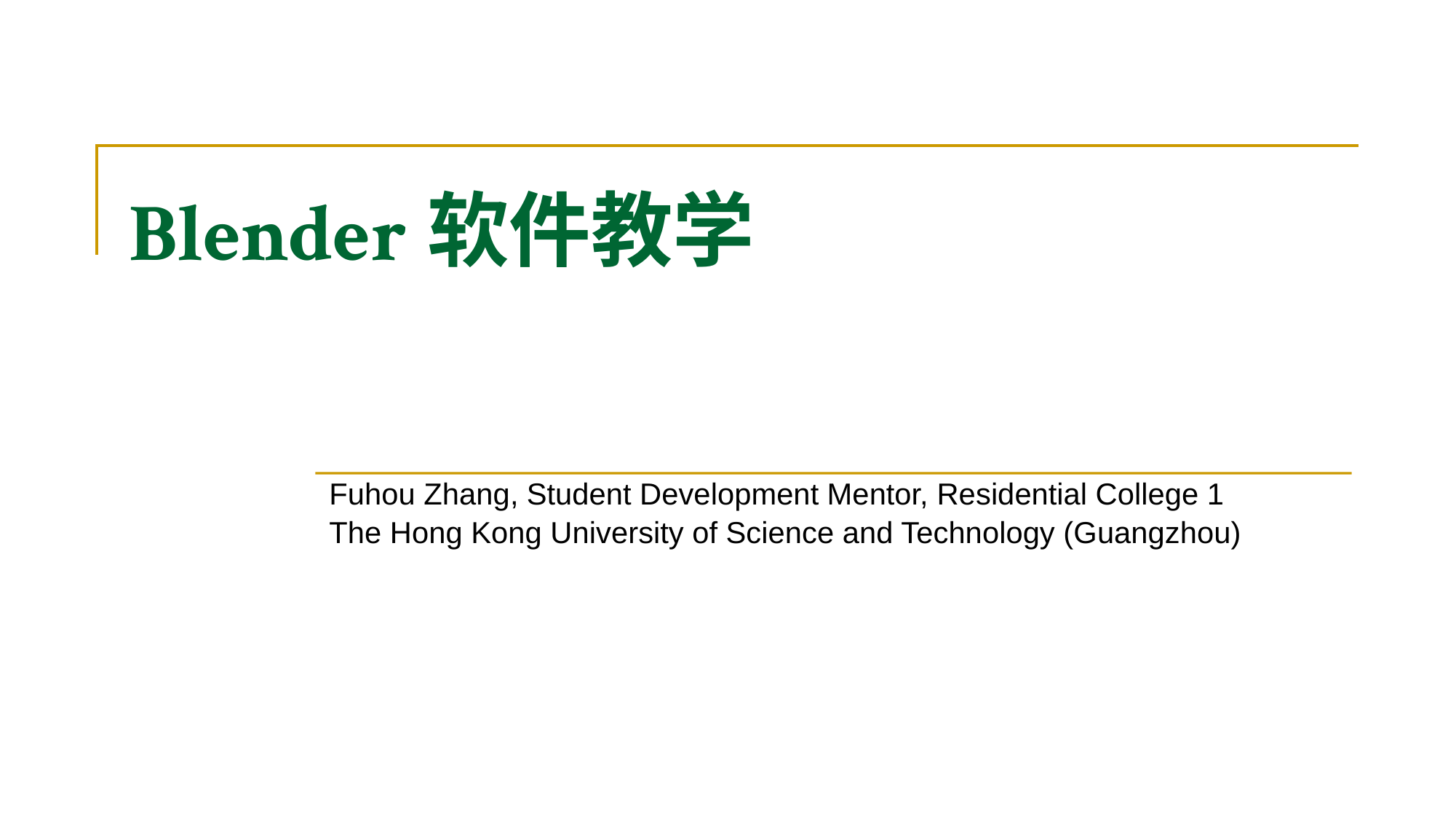

# Blender软件教学
Fuhou Zhang, Student Development Mentor, Residential College 1
The Hong Kong University of Science and Technology (Guangzhou)